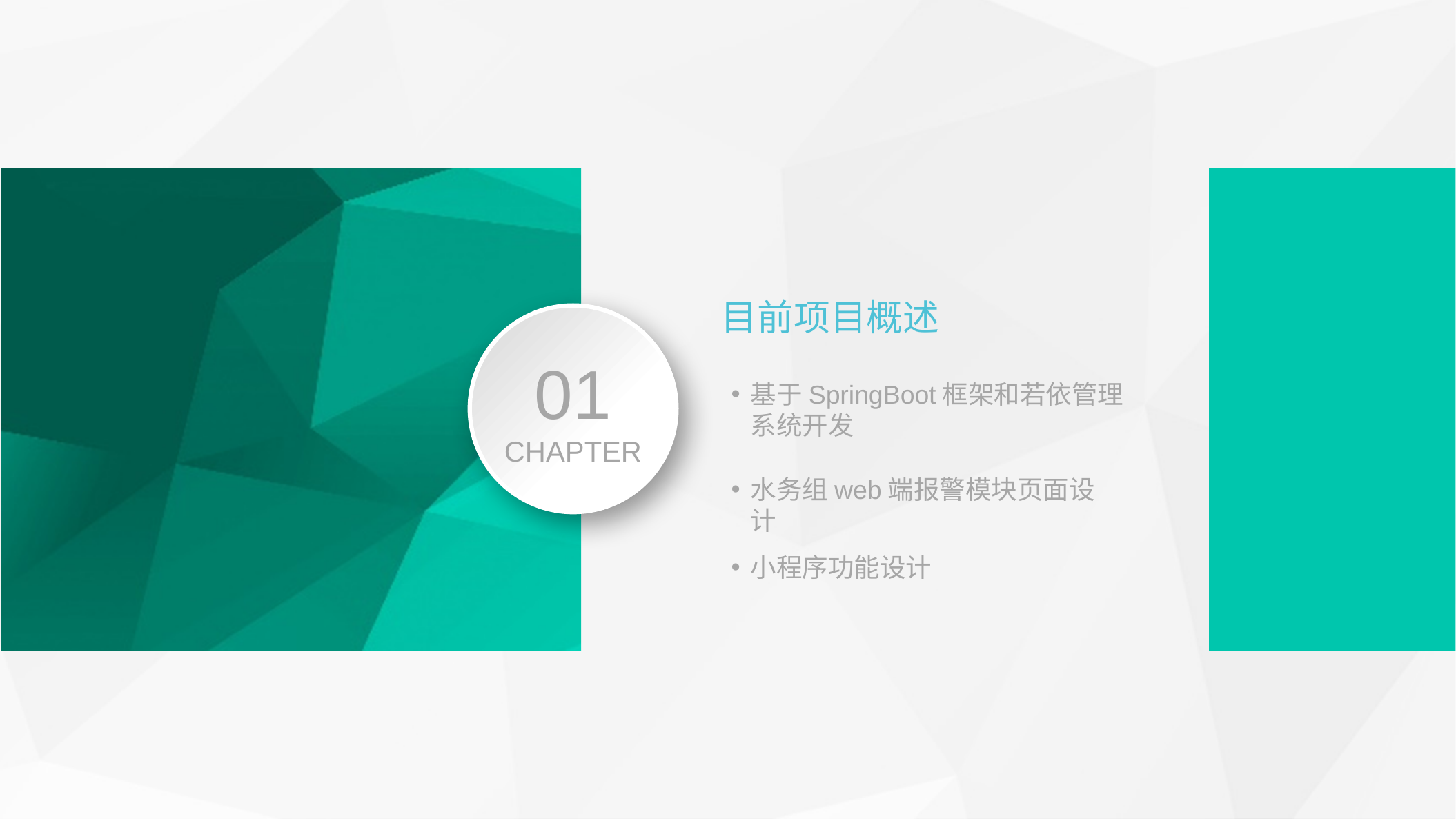

目前项目概述

01
CHAPTER
基于SpringBoot框架和若依管理系统开发
水务组web端报警模块页面设计
小程序功能设计